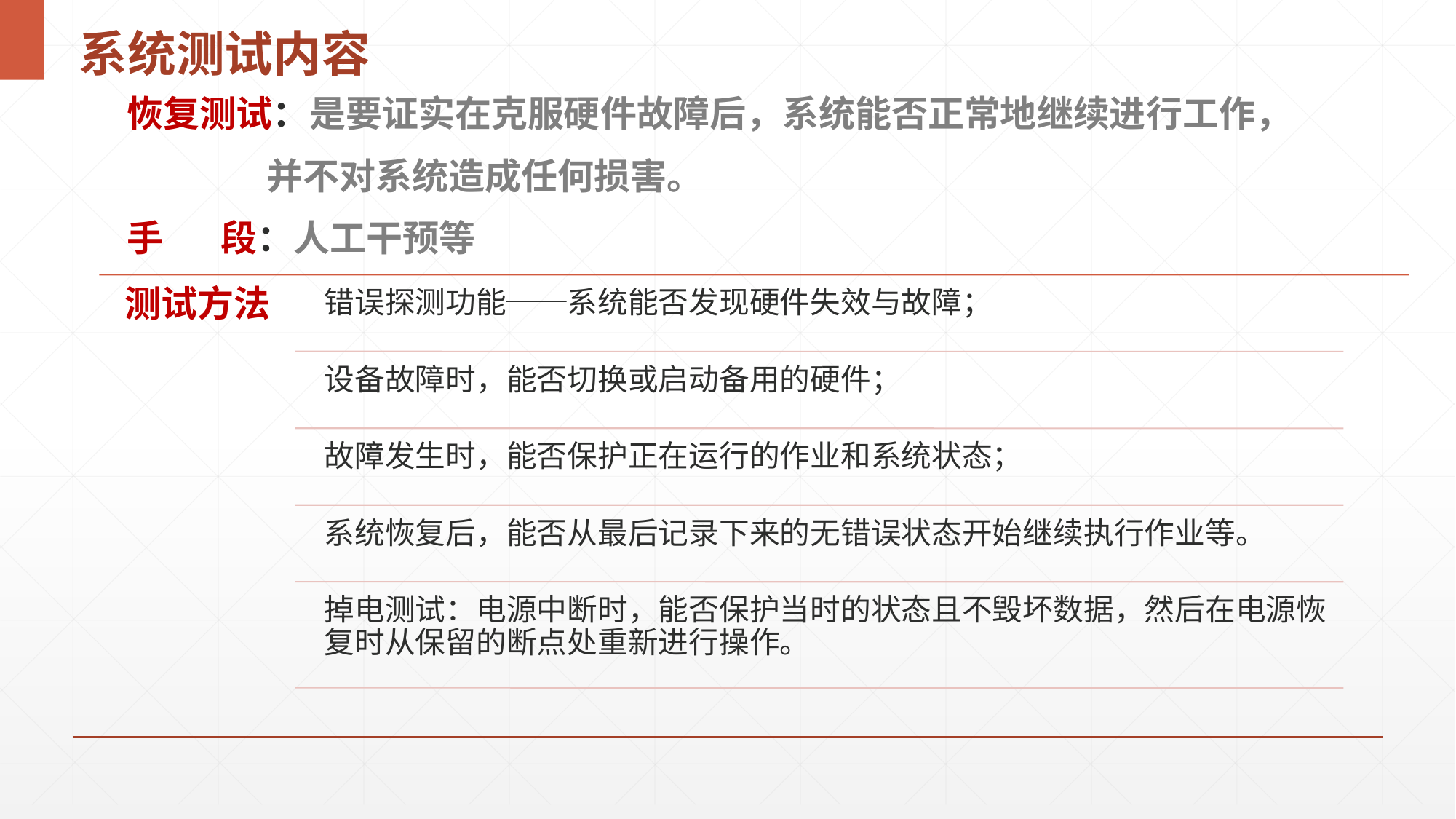

# 系统测试内容
恢复测试：是要证实在克服硬件故障后，系统能否正常地继续进行工作，
                并不对系统造成任何损害。
手       段：人工干预等
测试方法
错误探测功能──系统能否发现硬件失效与故障；
设备故障时，能否切换或启动备用的硬件；
故障发生时，能否保护正在运行的作业和系统状态；
系统恢复后，能否从最后记录下来的无错误状态开始继续执行作业等。
掉电测试：电源中断时，能否保护当时的状态且不毁坏数据，然后在电源恢复时从保留的断点处重新进行操作。